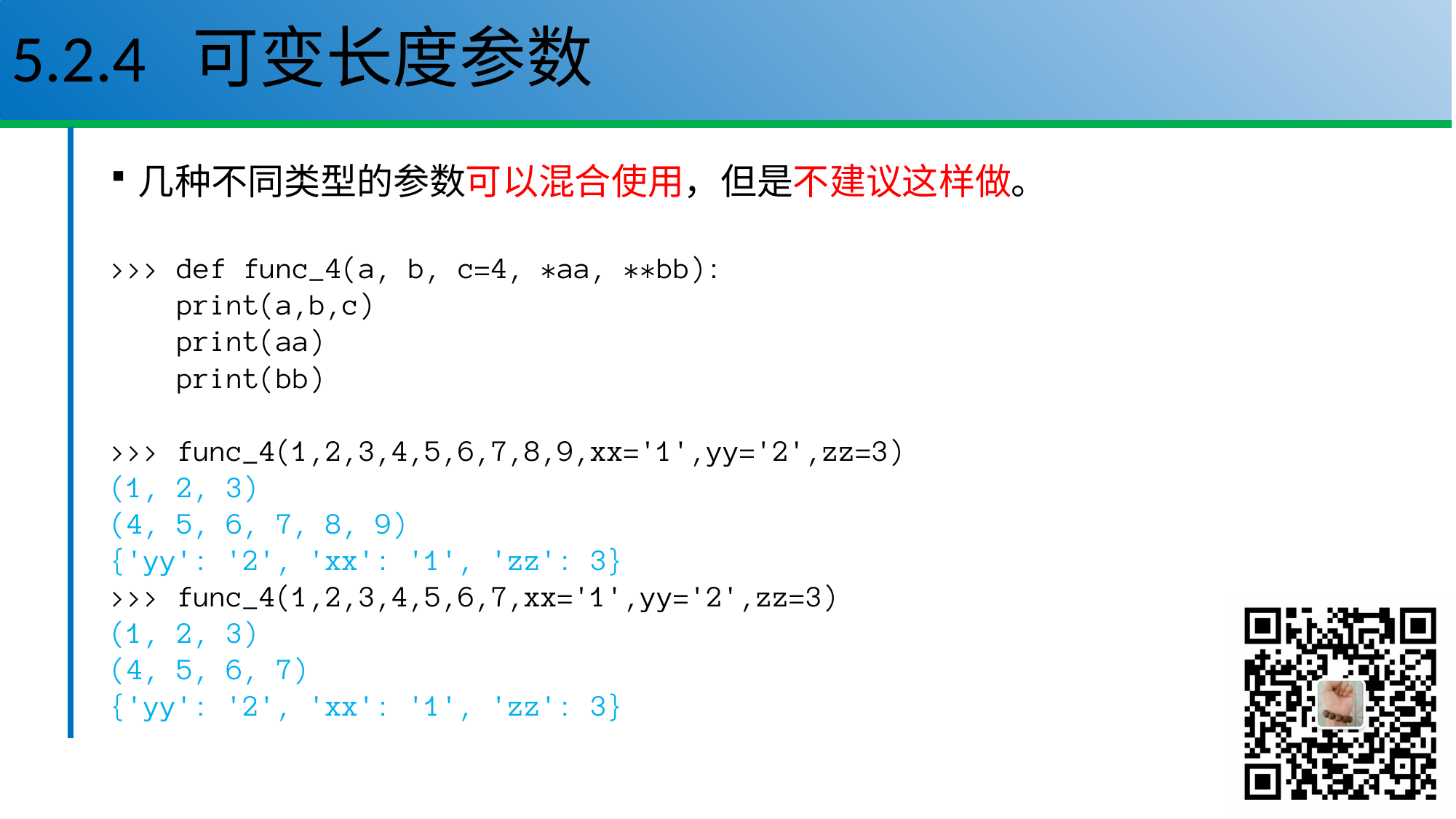

# 5.2.4  可变长度参数
几种不同类型的参数可以混合使用，但是不建议这样做。

>>> def func_4(a, b, c=4, *aa, **bb):
    print(a,b,c)
    print(aa)
    print(bb)

>>> func_4(1,2,3,4,5,6,7,8,9,xx='1',yy='2',zz=3)
(1, 2, 3)
(4, 5, 6, 7, 8, 9)
{'yy': '2', 'xx': '1', 'zz': 3}
>>> func_4(1,2,3,4,5,6,7,xx='1',yy='2',zz=3)
(1, 2, 3)
(4, 5, 6, 7)
{'yy': '2', 'xx': '1', 'zz': 3}
34